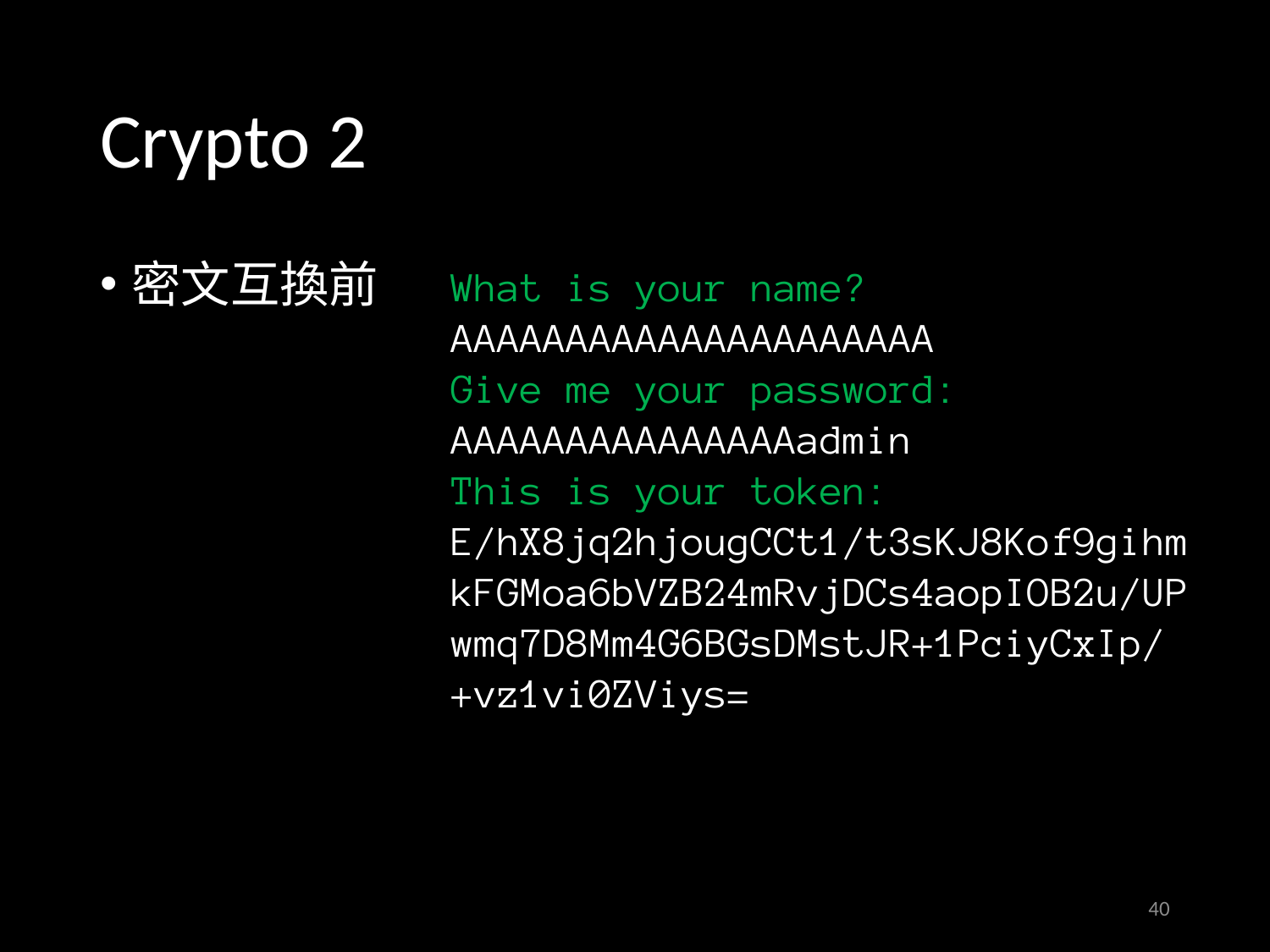

# Crypto 2
密文互換前

What is your name? AAAAAAAAAAAAAAAAAAAAA
Give me your password: AAAAAAAAAAAAAAAadmin
This is your token: E/hX8jq2hjougCCt1/t3sKJ8Kof9gihmkFGMoa6bVZB24mRvjDCs4aopIOB2u/UPwmq7D8Mm4G6BGsDMstJR+1PciyCxIp/+vz1vi0ZViys=
40